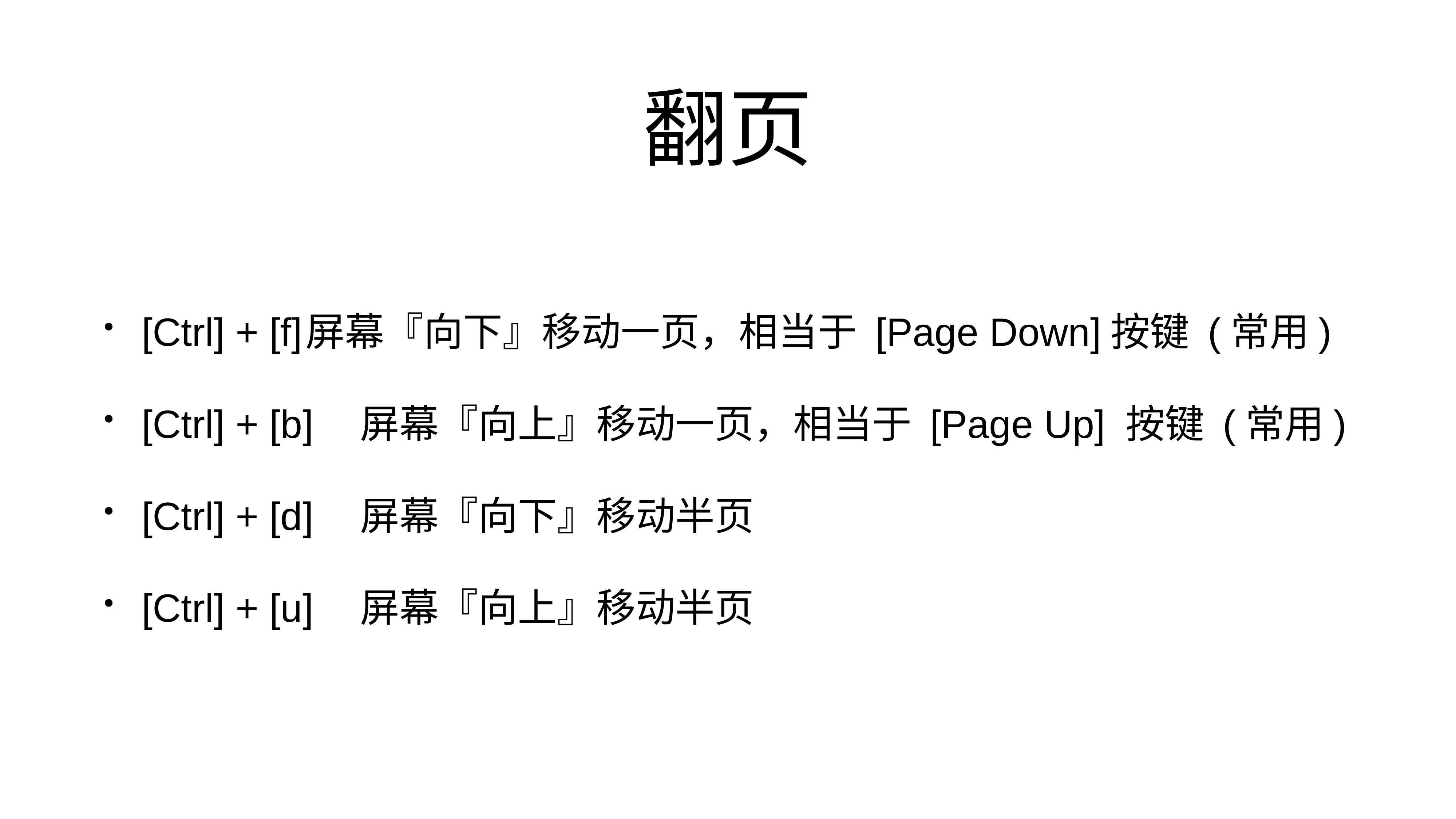

# 翻页
[Ctrl] + [f]	屏幕『向下』移动一页，相当于 [Page Down]按键 (常用)
[Ctrl] + [b]	屏幕『向上』移动一页，相当于 [Page Up] 按键 (常用)
[Ctrl] + [d]	屏幕『向下』移动半页
[Ctrl] + [u]	屏幕『向上』移动半页